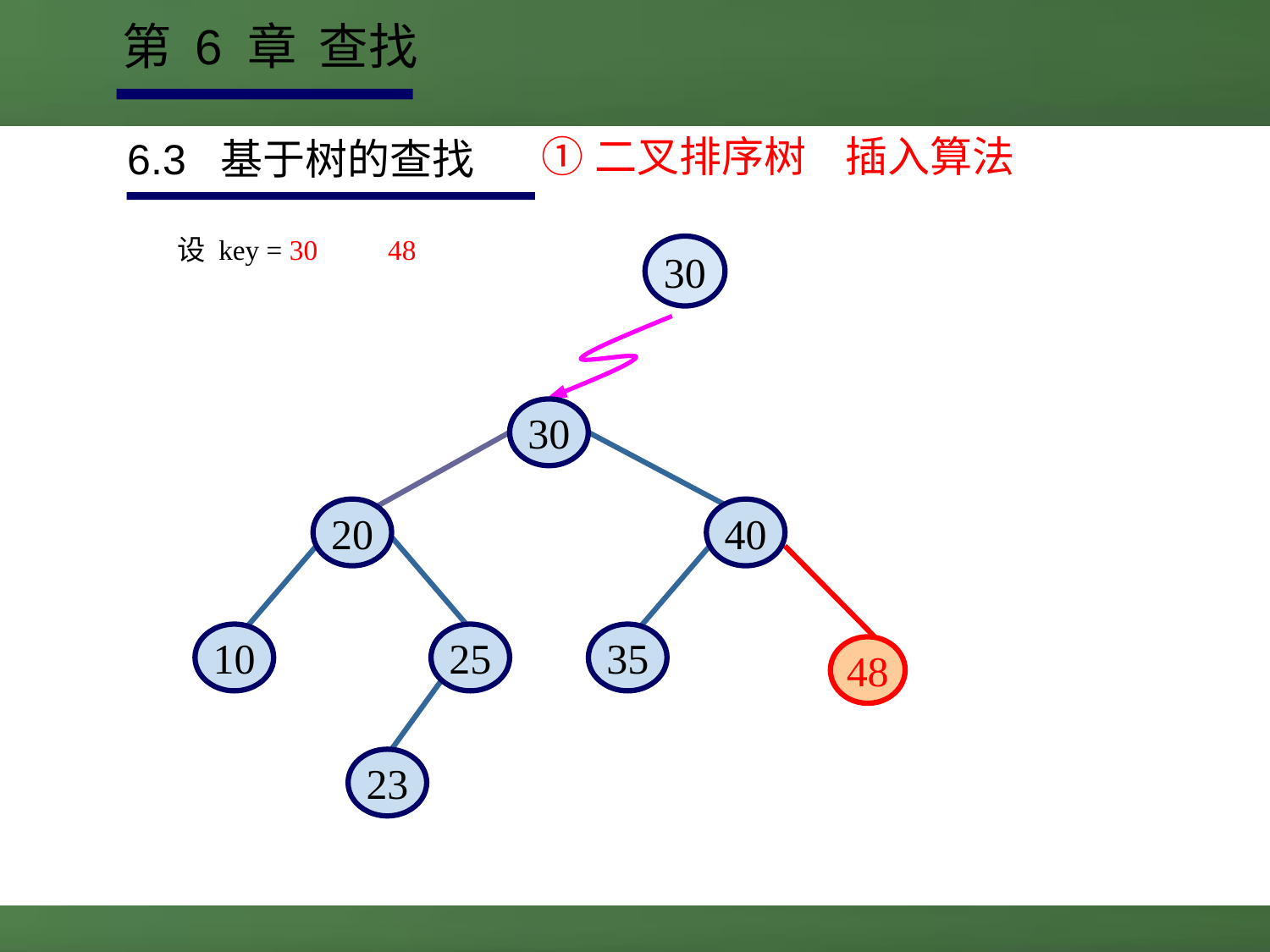

第 6 章  查找

①二叉排序树
插入算法
6.3  基于树的查找

48
设 key = 30
30

30

20
40

10
25
35

23

48